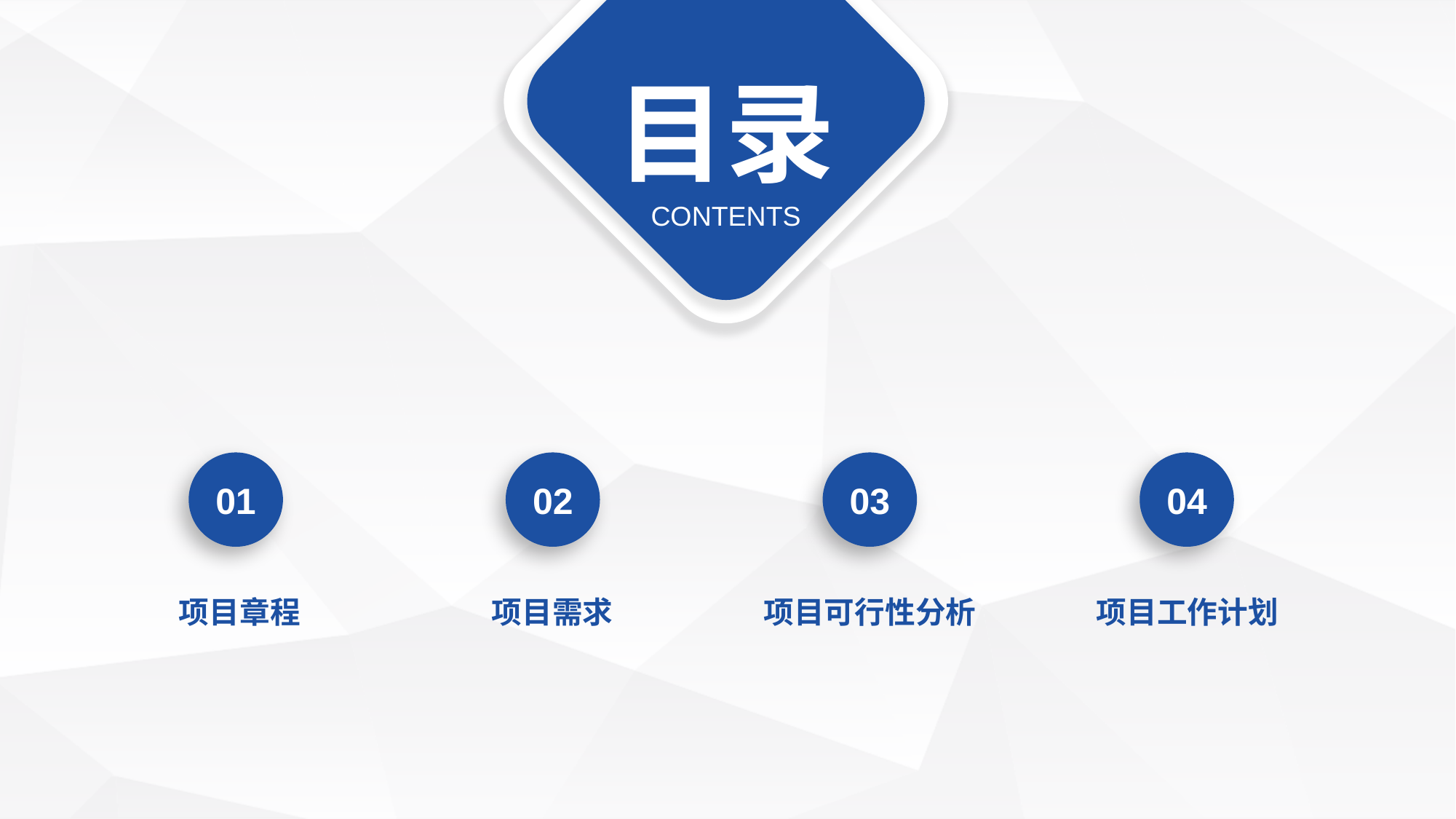

目录
CONTENTS
01
02
03
04
项目章程
项目需求
项目可行性分析
项目工作计划